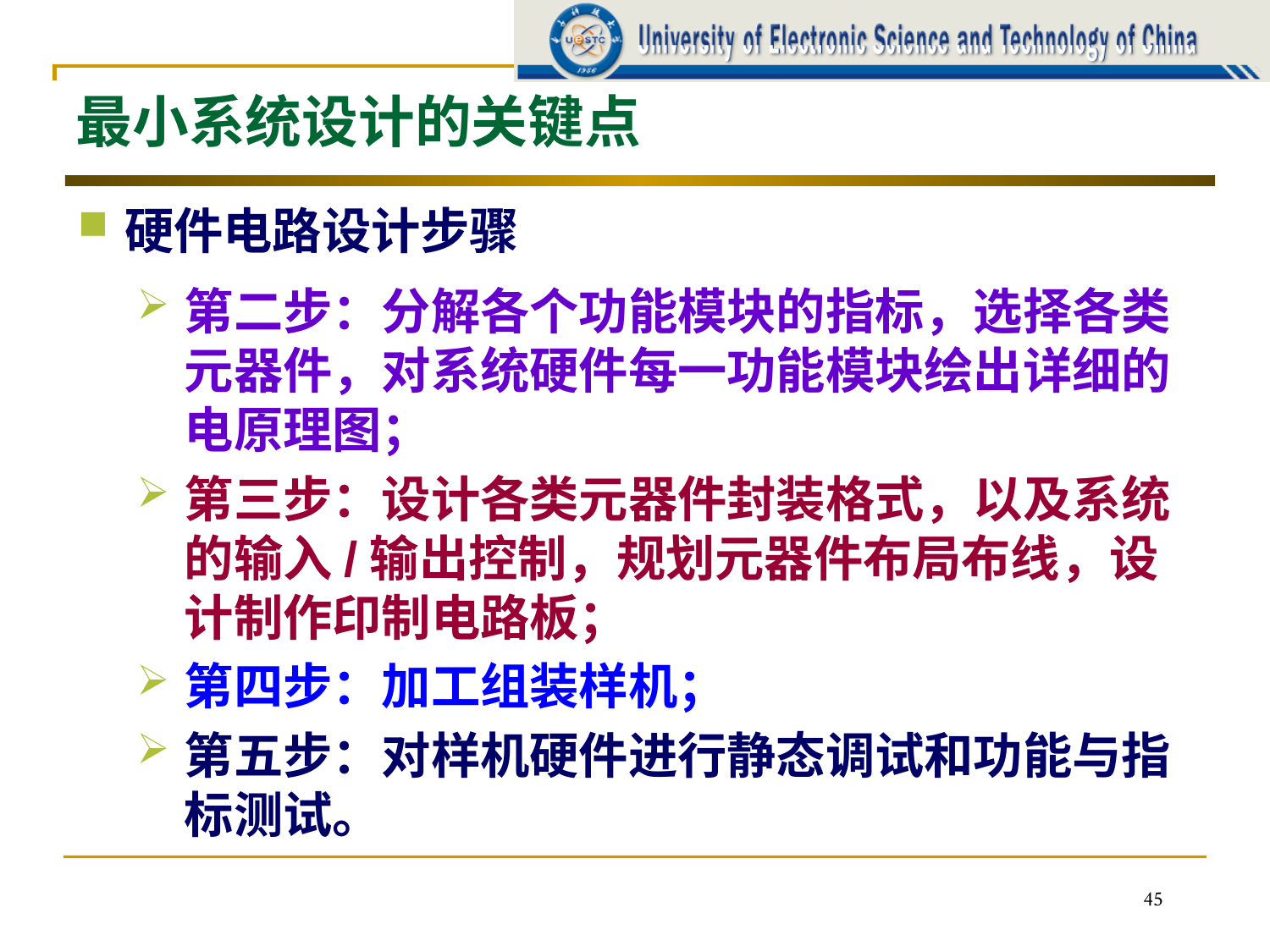

# 最小系统设计的关键点
硬件电路设计步骤
第二步：分解各个功能模块的指标，选择各类元器件，对系统硬件每一功能模块绘出详细的电原理图；
第三步：设计各类元器件封装格式，以及系统的输入/输出控制，规划元器件布局布线，设计制作印制电路板；
第四步：加工组装样机；
第五步：对样机硬件进行静态调试和功能与指标测试。
45